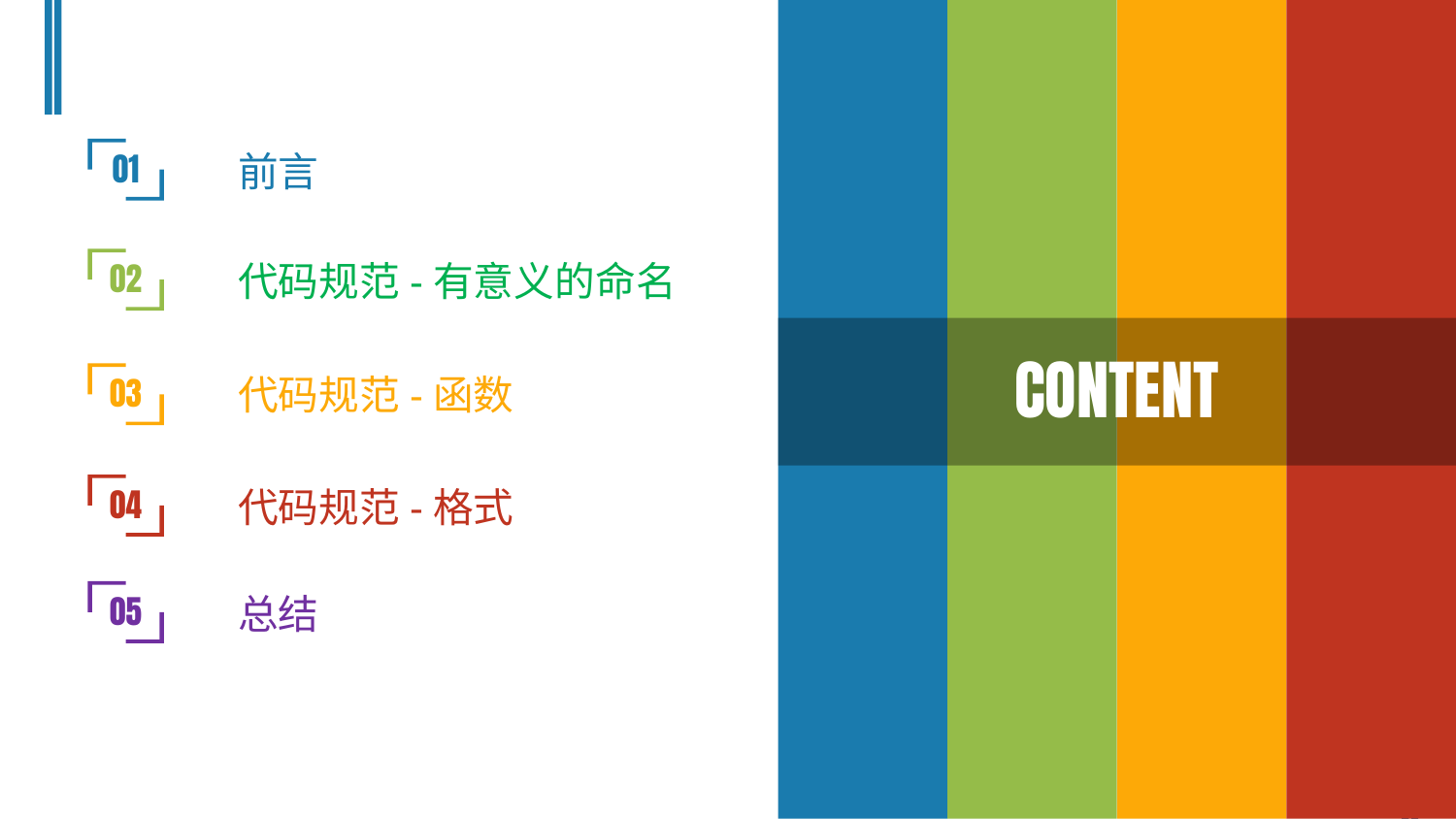

01
前言
02
代码规范-有意义的命名
CONTENT
代码规范-函数
03
04
代码规范-格式
总结
05